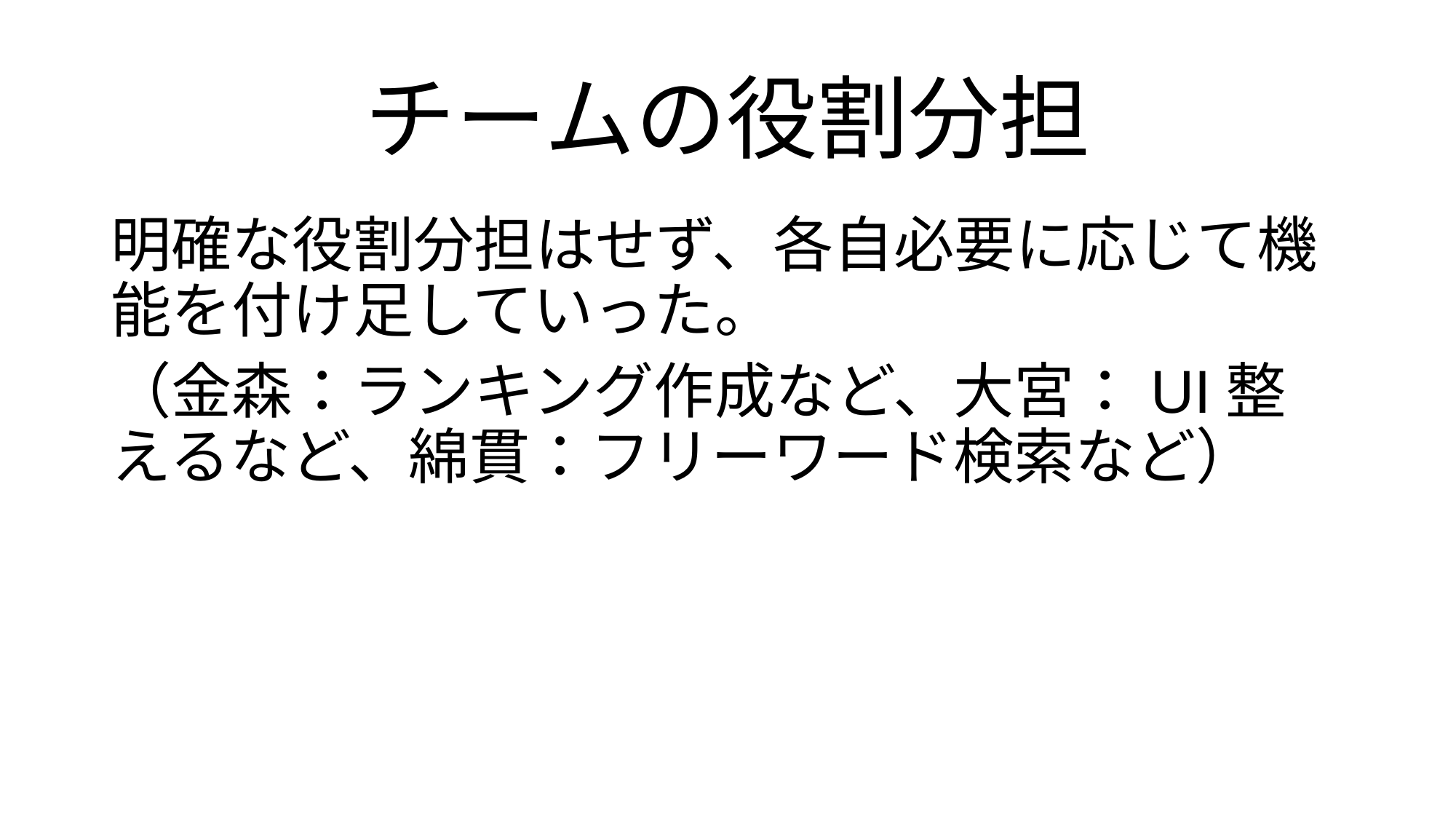

# チームの役割分担
明確な役割分担はせず、各自必要に応じて機能を付け足していった。
（金森：ランキング作成など、大宮：UI整えるなど、綿貫：フリーワード検索など）